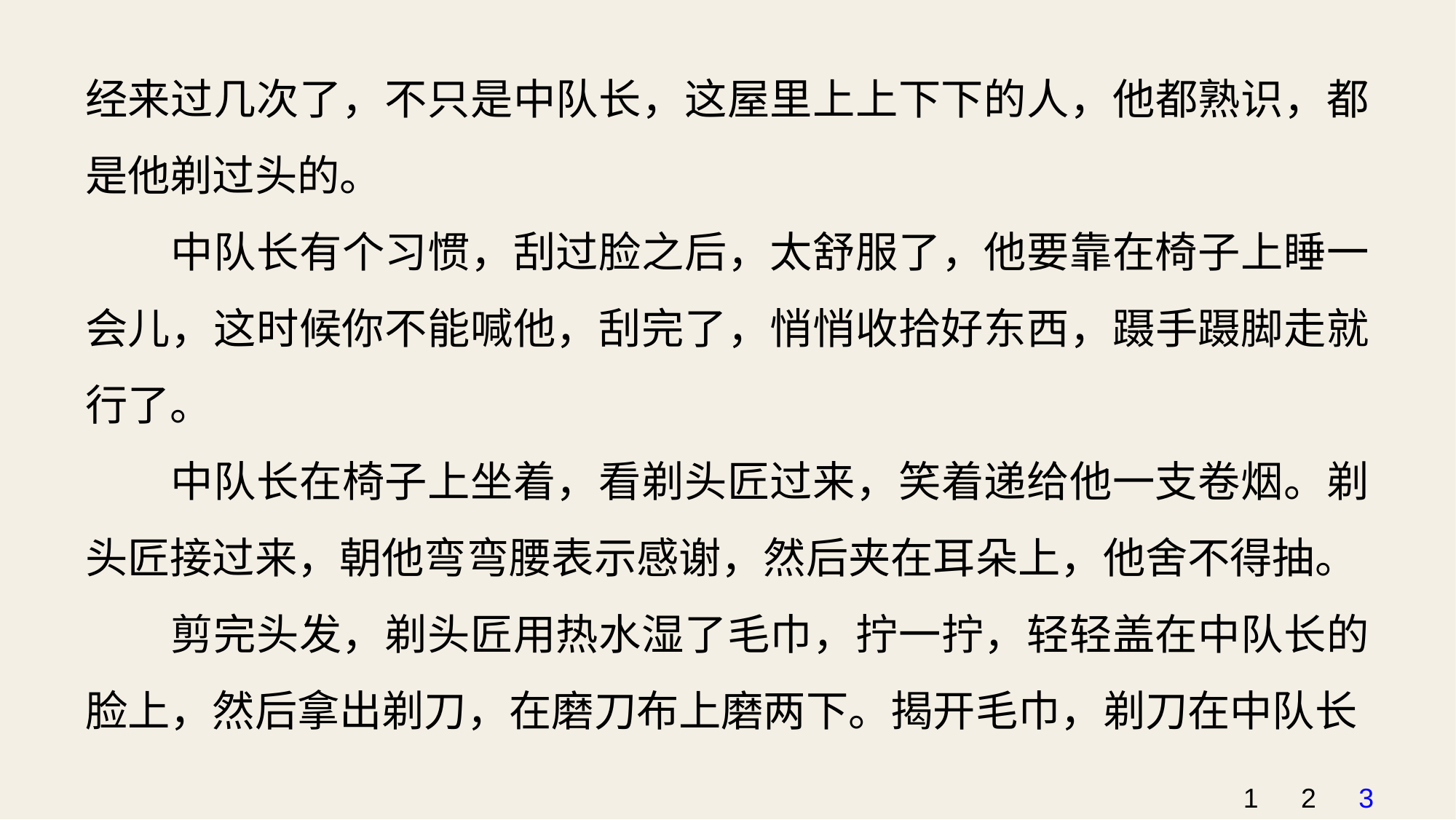

经来过几次了，不只是中队长，这屋里上上下下的人，他都熟识，都是他剃过头的。
中队长有个习惯，刮过脸之后，太舒服了，他要靠在椅子上睡一会儿，这时候你不能喊他，刮完了，悄悄收拾好东西，蹑手蹑脚走就行了。
中队长在椅子上坐着，看剃头匠过来，笑着递给他一支卷烟。剃头匠接过来，朝他弯弯腰表示感谢，然后夹在耳朵上，他舍不得抽。
剪完头发，剃头匠用热水湿了毛巾，拧一拧，轻轻盖在中队长的脸上，然后拿出剃刀，在磨刀布上磨两下。揭开毛巾，剃刀在中队长
1
2
3